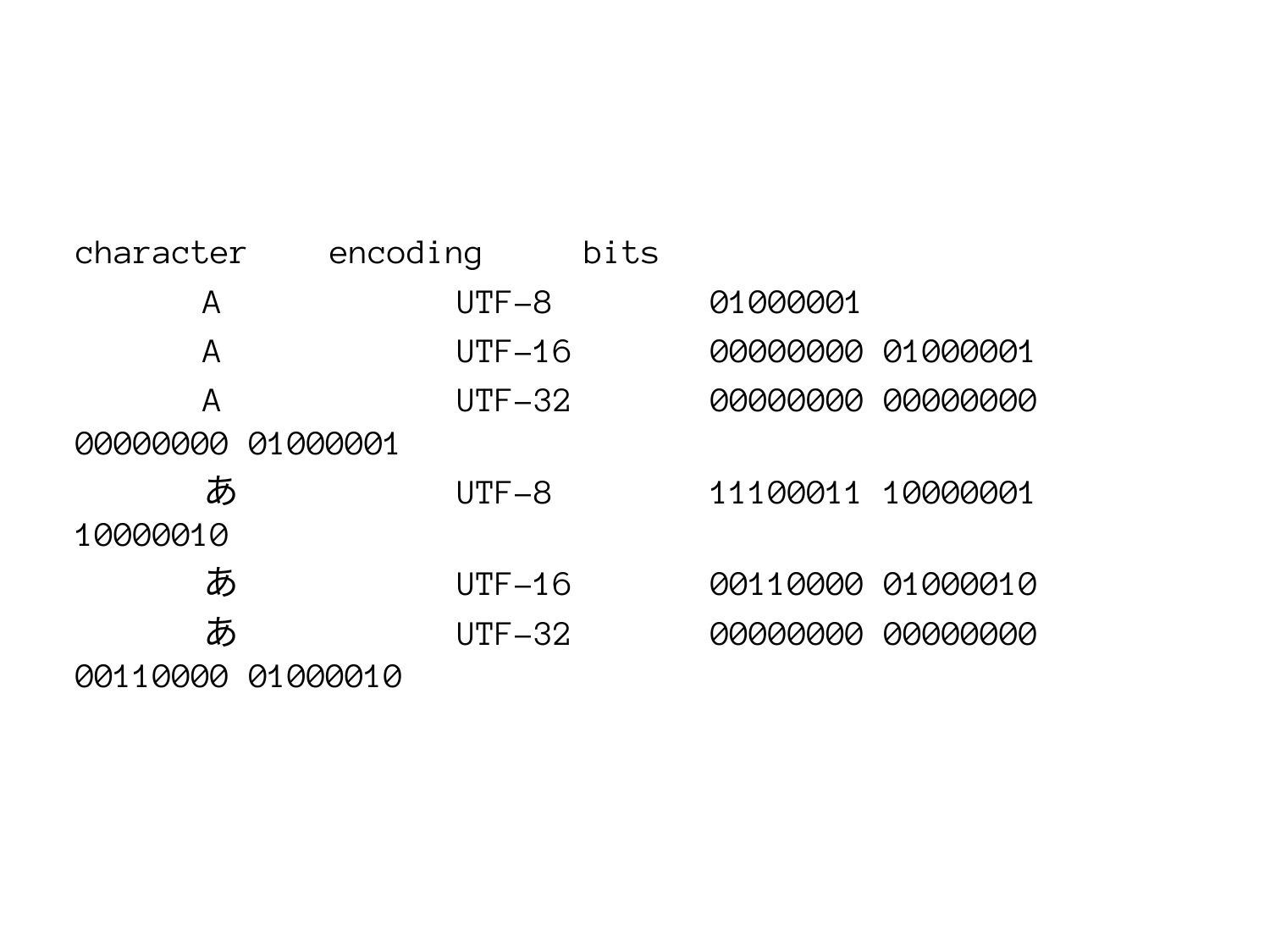

character	encoding	bits
	A		UTF-8		01000001
	A		UTF-16		00000000 01000001
	A		UTF-32		00000000 00000000 00000000 01000001
	あ		UTF-8		11100011 10000001 10000010
	あ		UTF-16		00110000 01000010
	あ		UTF-32		00000000 00000000 00110000 01000010